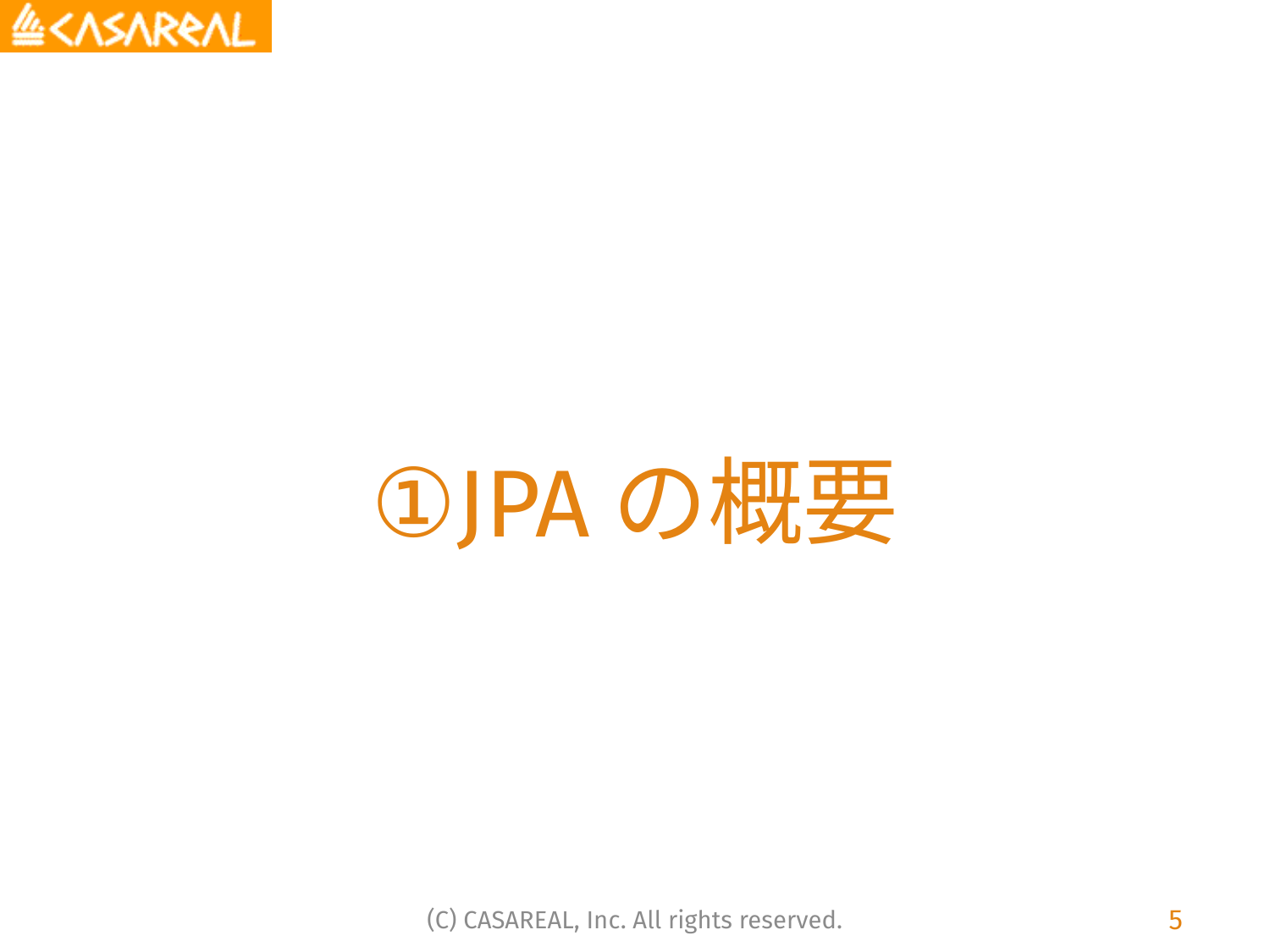

# ①JPAの概要
(C) CASAREAL, Inc. All rights reserved.
5